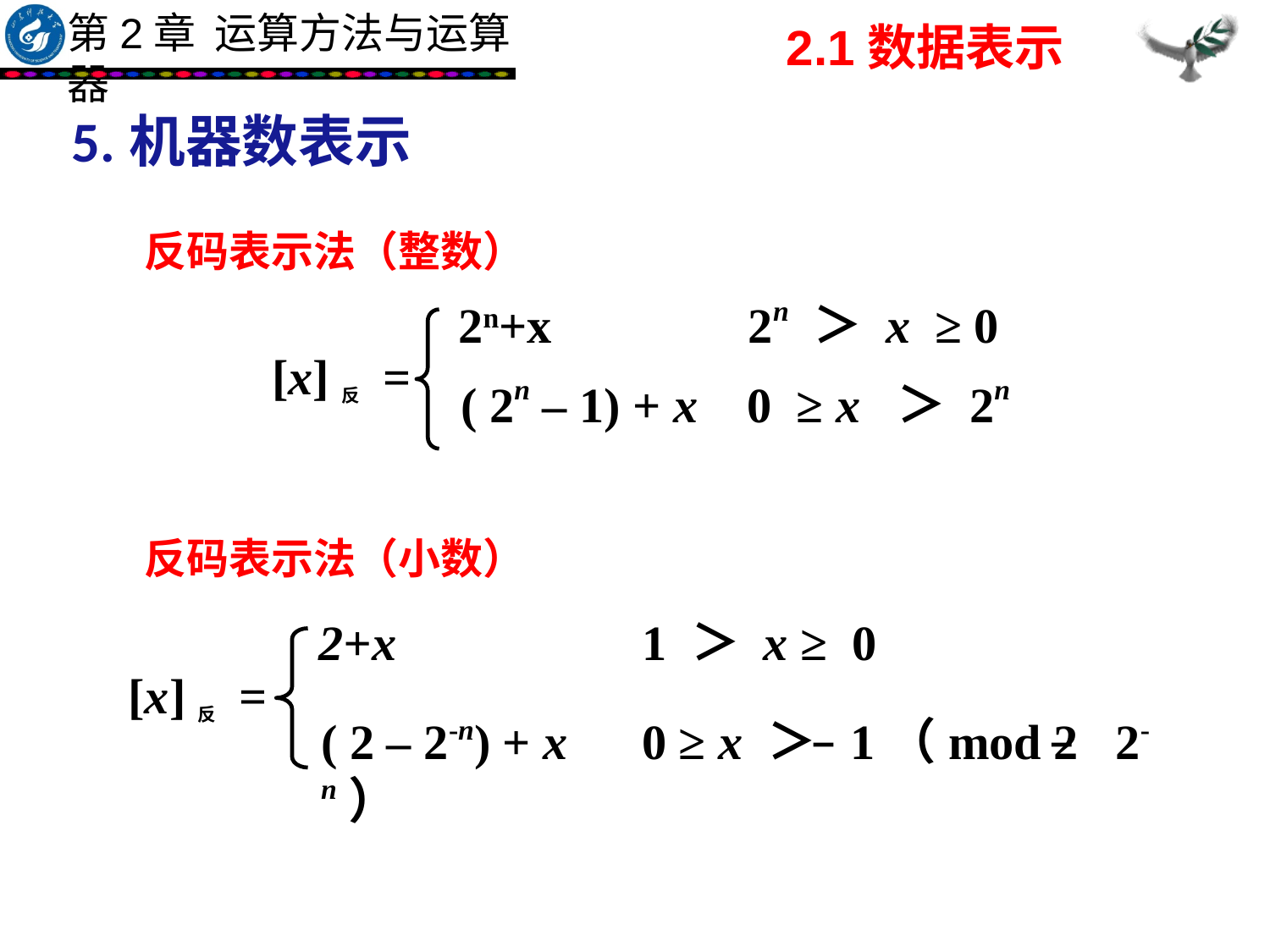

2.1数据表示
5.机器数表示
反码表示法（整数）
2n+x                2n ＞ x  ≥ 0

[x]反 =
( 2n – 1) + x    0  ≥ x  ＞ 2n
反码表示法（小数）
2+x                    1 ＞ x ≥  0

[x]反 =
( 2 – 2-n) + x      0 ≥ x ＞  1（mod 2   2-n）